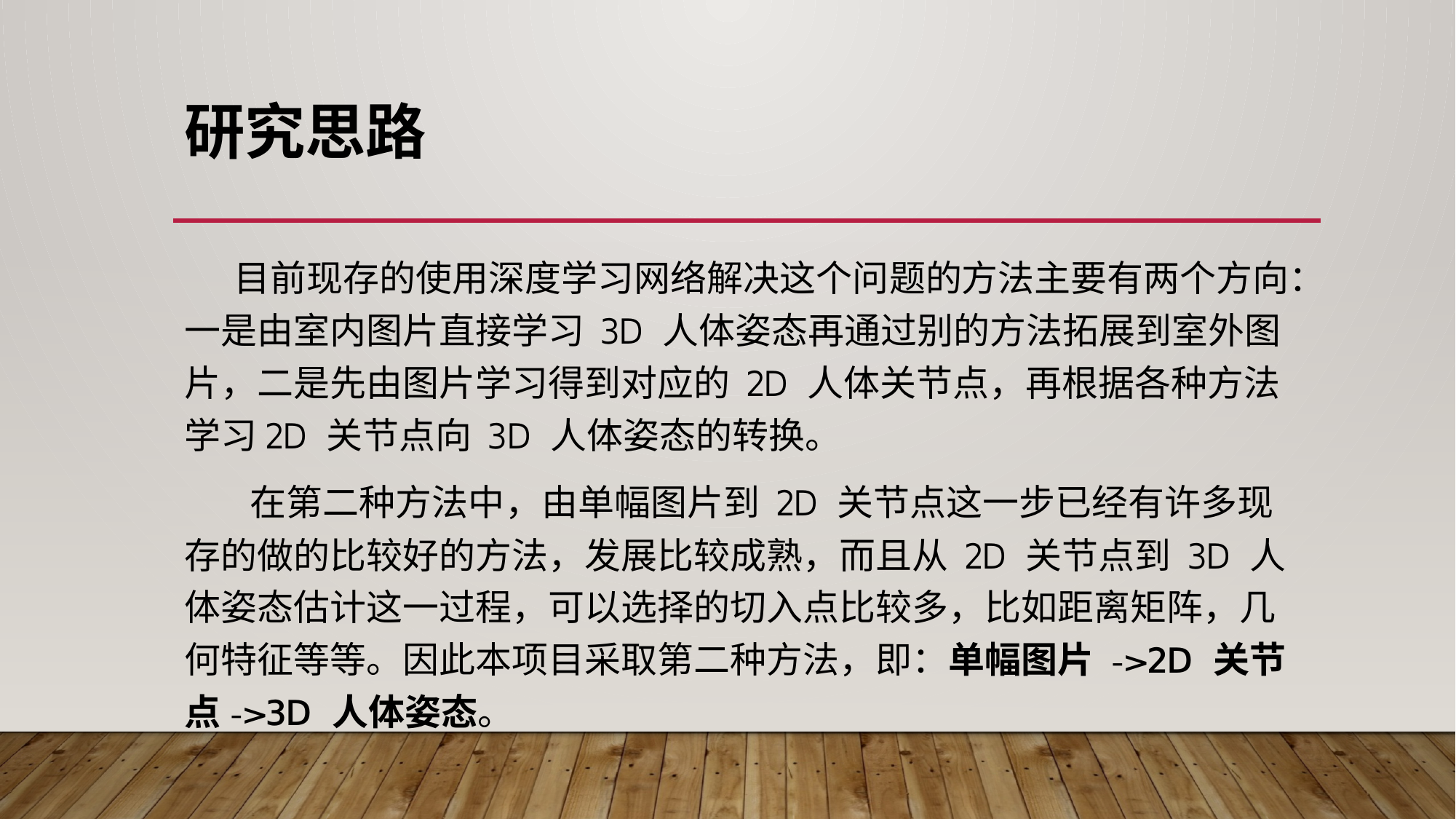

# 研究思路
       目前现存的使⽤深度学习⽹络解决这个问题的⽅法主要有两个⽅向：⼀是由室内图⽚直接学习 3D ⼈体姿态再通过别的⽅法拓展到室外图⽚，⼆是先由图⽚学习得到对应的 2D ⼈体关节点，再根据各种⽅法学习2D 关节点向 3D ⼈体姿态的转换。
       在第⼆种⽅法中，由单幅图⽚到 2D 关节点这⼀步已经有许多现存的做的⽐较好的⽅法，发展⽐较成熟，⽽且从 2D 关节点到 3D ⼈体姿态估计这⼀过程，可以选择的切⼊点⽐较多，⽐如距离矩阵，⼏何特征等等。因此本项⽬采取第⼆种⽅法，即：单幅图⽚ ->2D 关节点->3D ⼈体姿态。